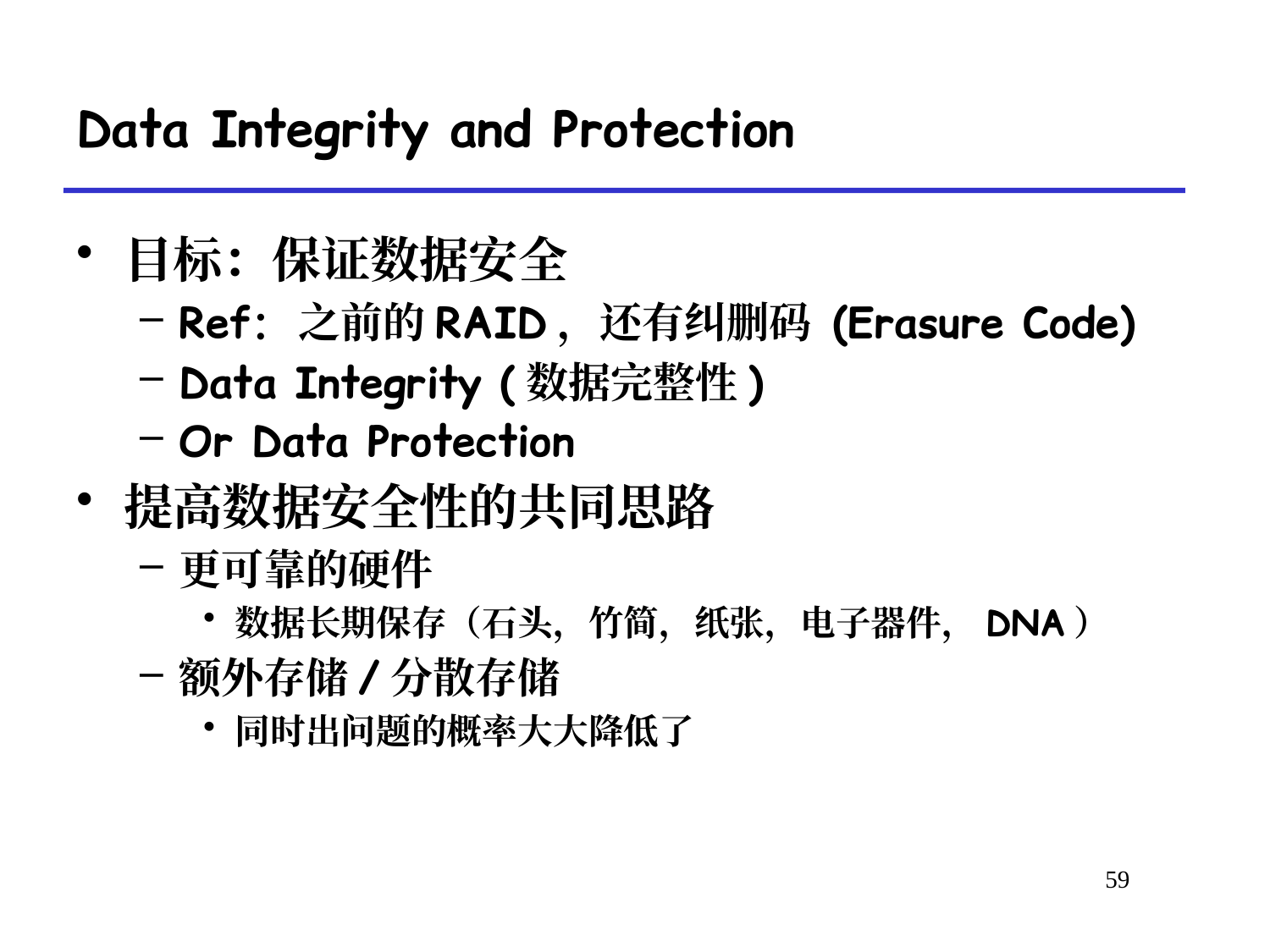

# Data Integrity and Protection
目标：保证数据安全
Ref: 之前的RAID，还有纠删码 (Erasure Code)
Data Integrity (数据完整性)
Or Data Protection
提高数据安全性的共同思路
更可靠的硬件
数据长期保存（石头，竹简，纸张，电子器件，DNA）
额外存储/分散存储
同时出问题的概率大大降低了
59